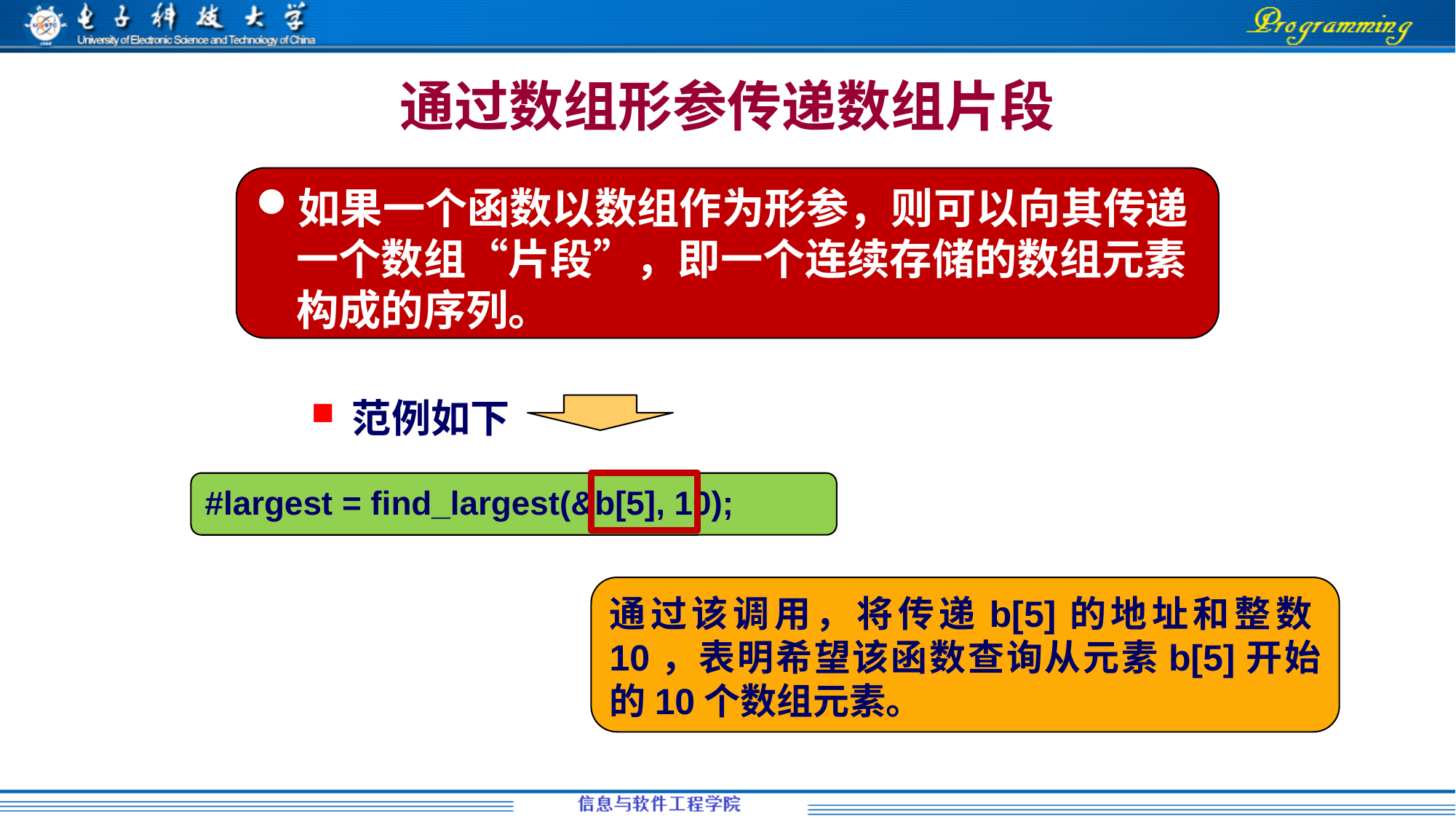

# 通过数组形参传递数组片段
如果一个函数以数组作为形参，则可以向其传递一个数组“片段”，即一个连续存储的数组元素构成的序列。
范例如下

#largest = find_largest(&b[5], 10);

通过该调用，将传递b[5]的地址和整数10，表明希望该函数查询从元素b[5]开始的10个数组元素。